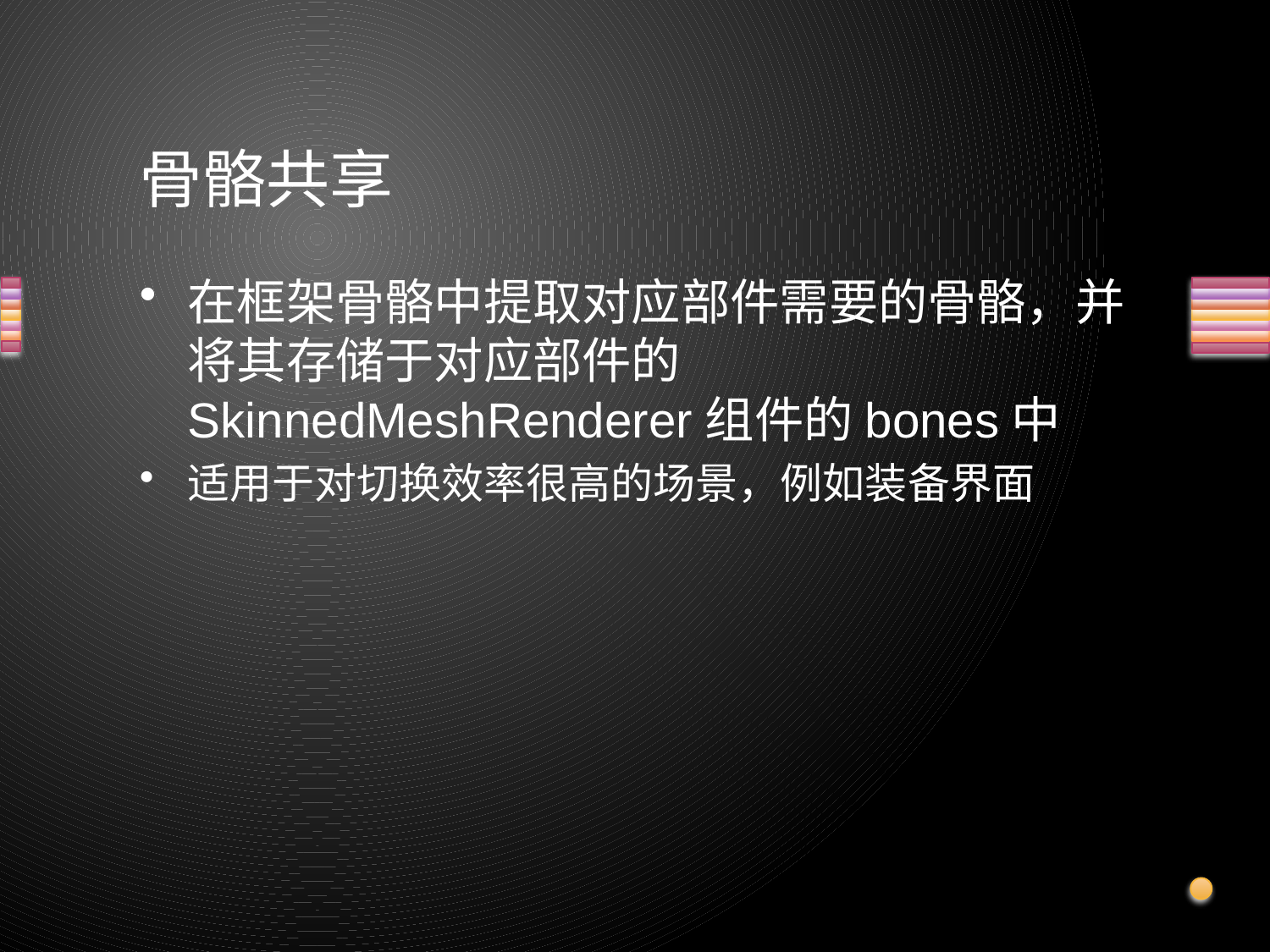

# 骨骼共享

在框架骨骼中提取对应部件需要的骨骼，并将其存储于对应部件的SkinnedMeshRenderer组件的bones中
适用于对切换效率很高的场景，例如装备界面